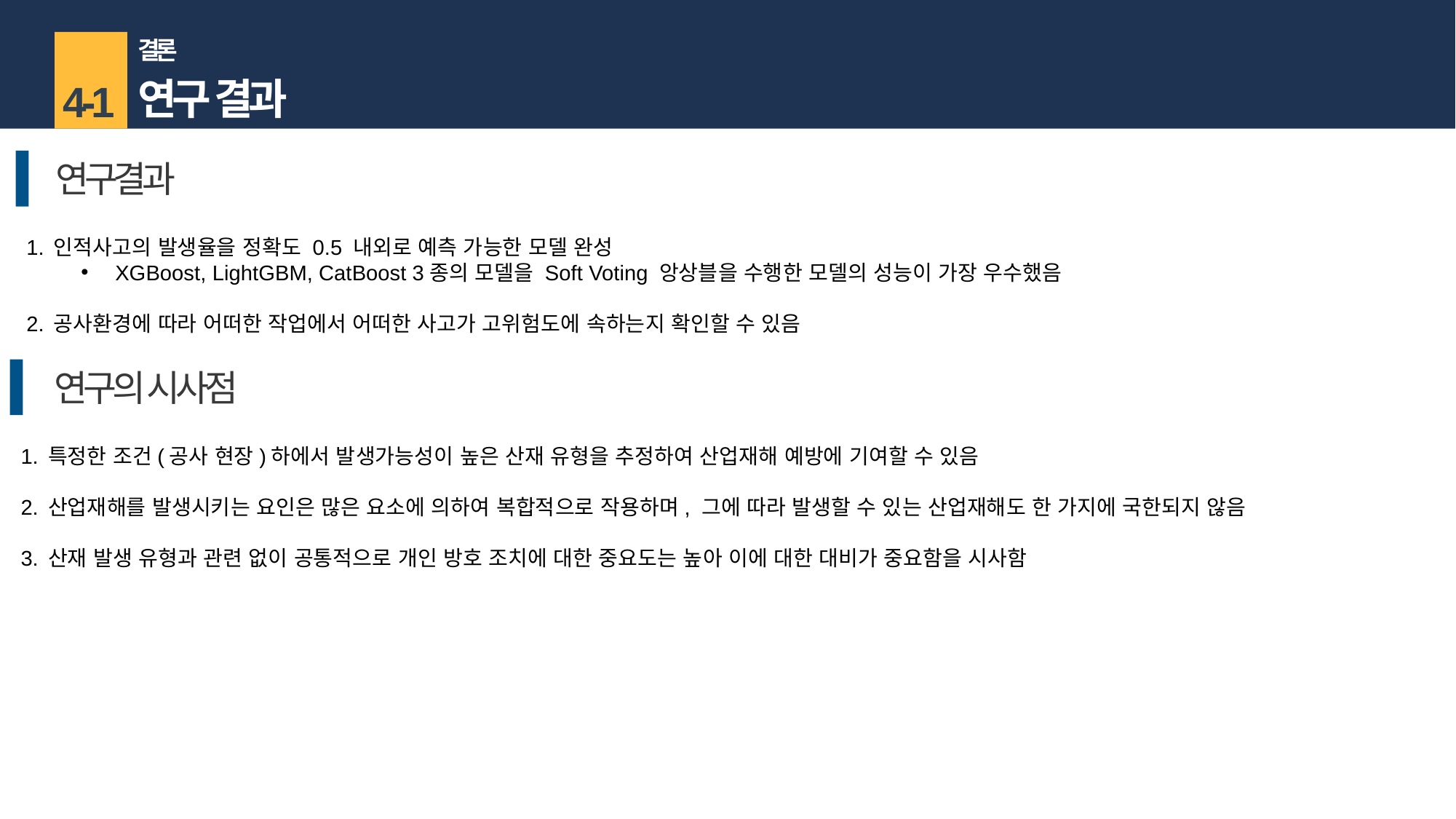

결론

연구 결과
4-1

연구결과
인적사고의 발생율을 정확도 0.5 내외로 예측 가능한 모델 완성
XGBoost, LightGBM, CatBoost 3종의 모델을 Soft Voting 앙상블을 수행한 모델의 성능이 가장 우수했음

공사환경에 따라 어떠한 작업에서 어떠한 사고가 고위험도에 속하는지 확인할 수 있음

연구의 시사점
특정한 조건(공사 현장)하에서 발생가능성이 높은 산재 유형을 추정하여 산업재해 예방에 기여할 수 있음

산업재해를 발생시키는 요인은 많은 요소에 의하여 복합적으로 작용하며, 그에 따라 발생할 수 있는 산업재해도 한 가지에 국한되지 않음

산재 발생 유형과 관련 없이 공통적으로 개인 방호 조치에 대한 중요도는 높아 이에 대한 대비가 중요함을 시사함